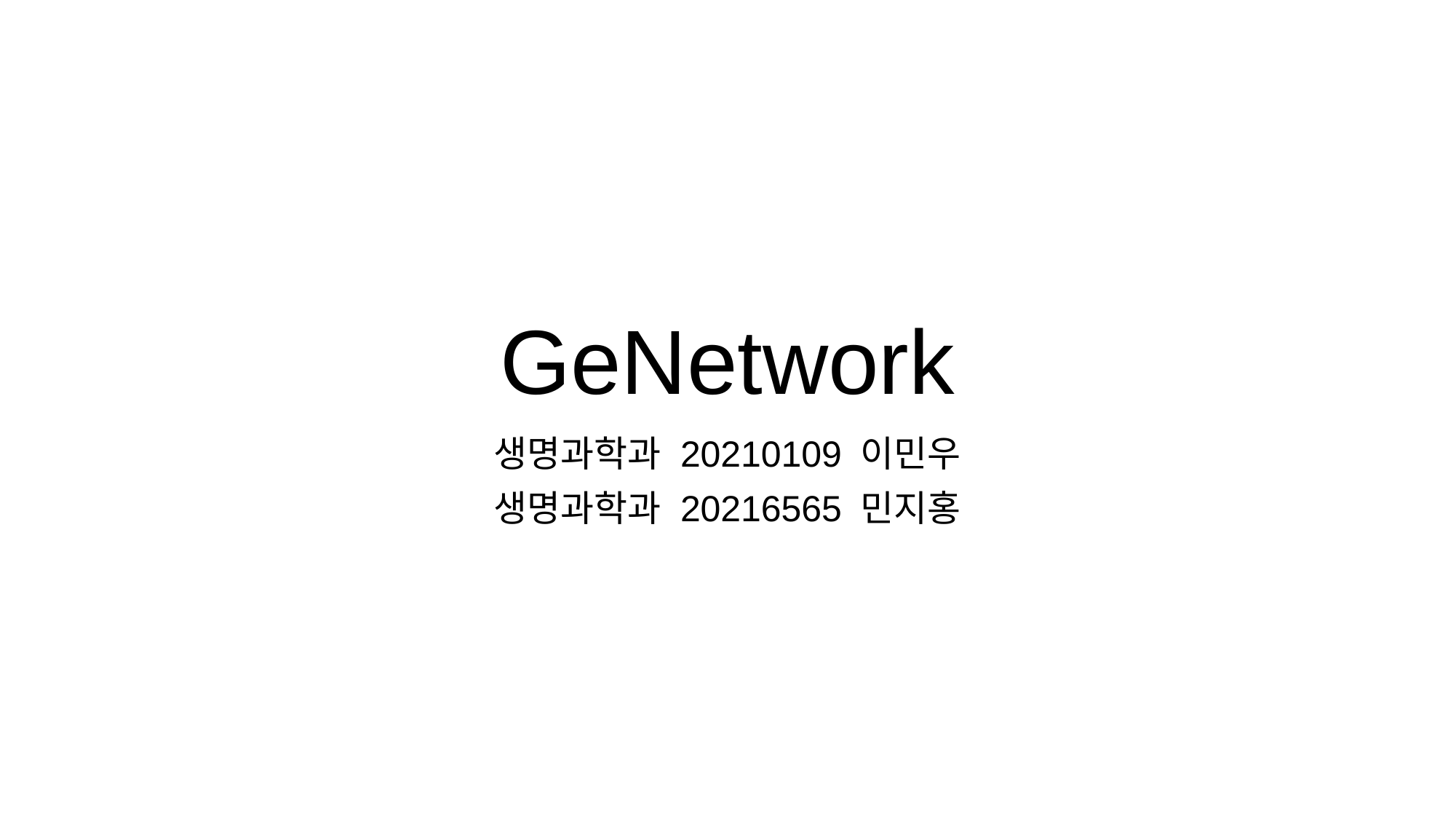

# GeNetwork
생명과학과 20210109 이민우
생명과학과 20216565 민지홍